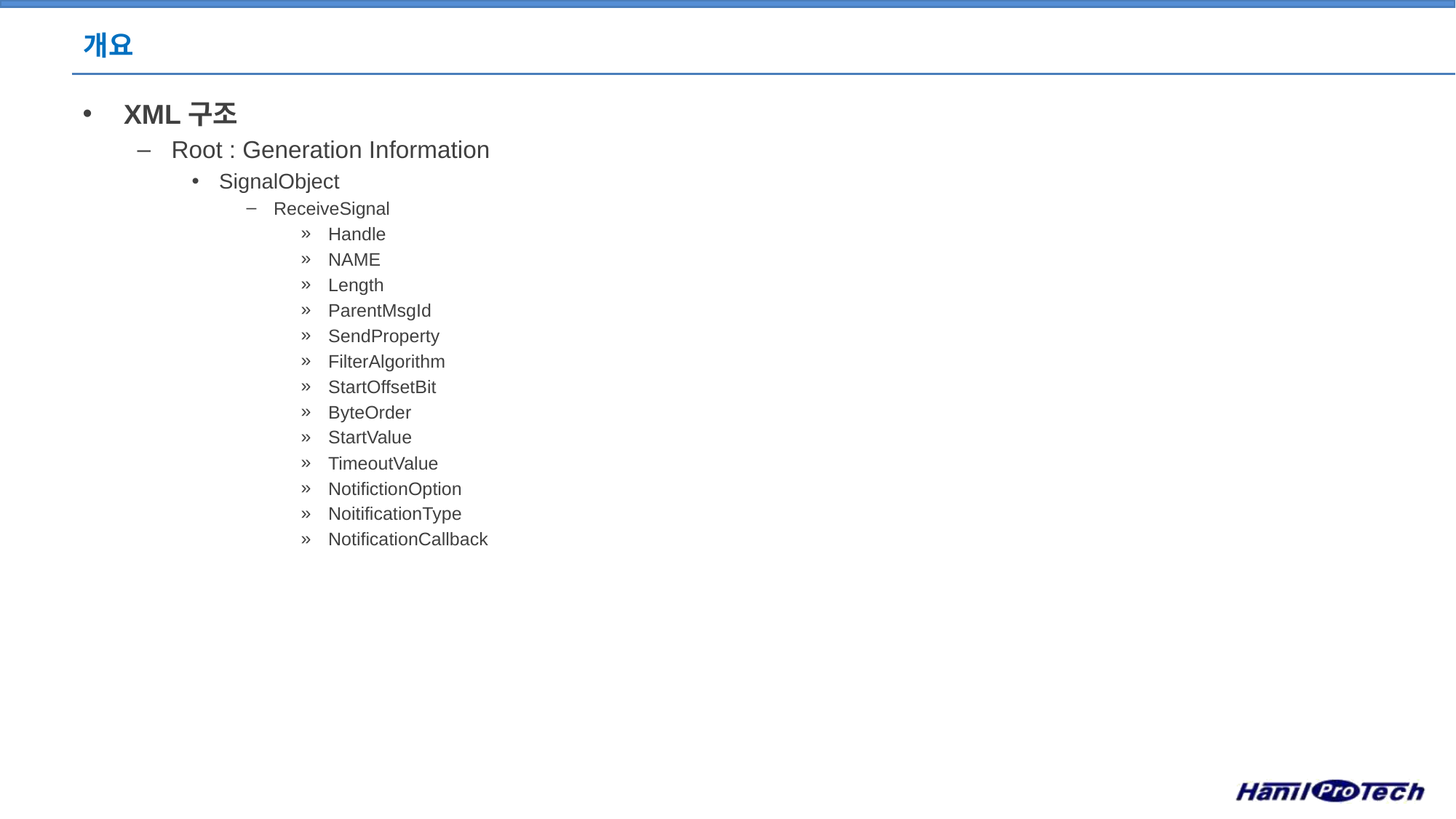

# 개요
XML구조
Root : Generation Information
SignalObject
ReceiveSignal
Handle
NAME
Length
ParentMsgId
SendProperty
FilterAlgorithm
StartOffsetBit
ByteOrder
StartValue
TimeoutValue
NotifictionOption
NoitificationType
NotificationCallback